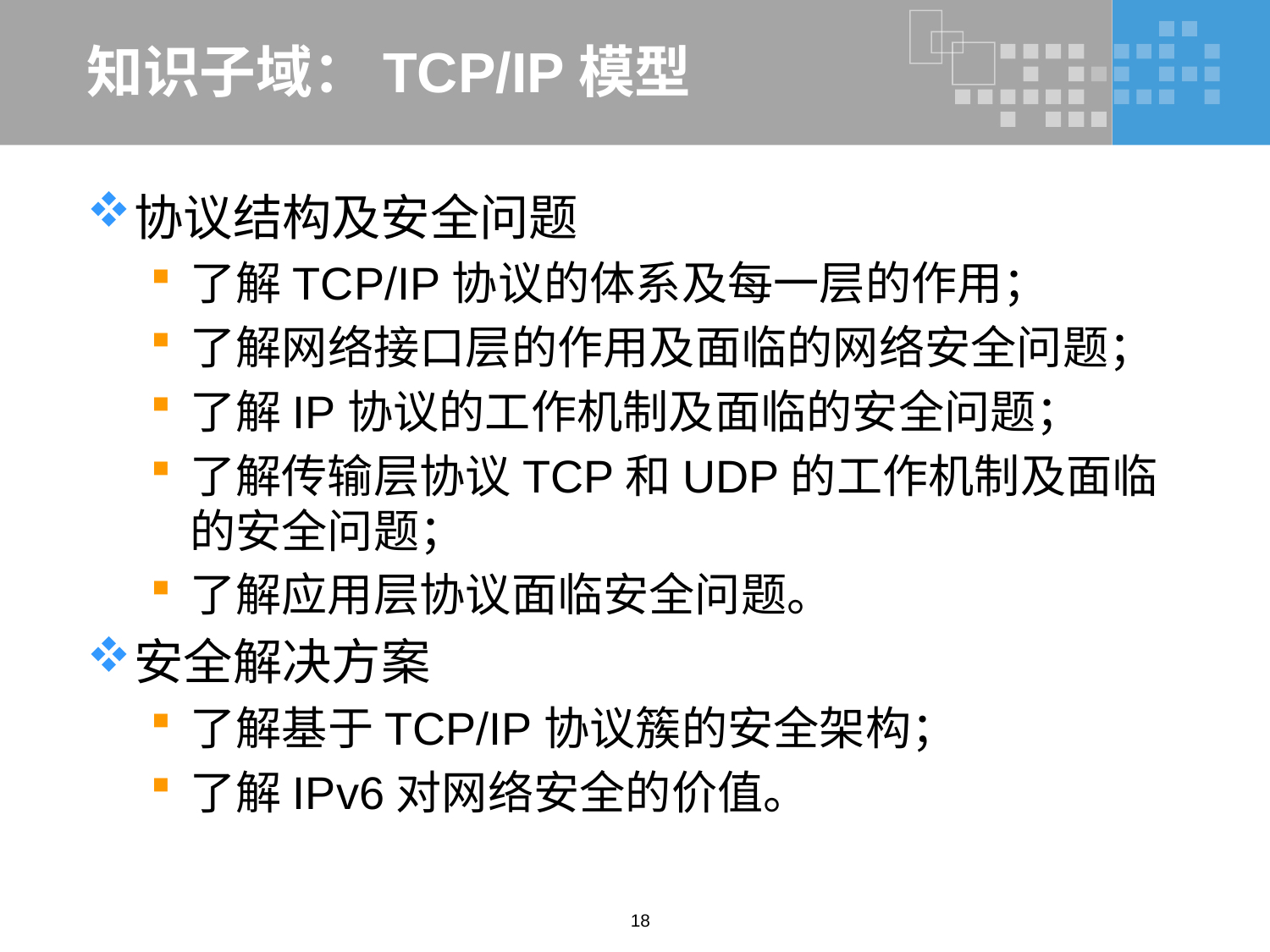

# 知识子域：TCP/IP模型
协议结构及安全问题
了解TCP/IP协议的体系及每一层的作用；
了解网络接口层的作用及面临的网络安全问题；
了解IP协议的工作机制及面临的安全问题；
了解传输层协议TCP和UDP的工作机制及面临的安全问题；
了解应用层协议面临安全问题。
安全解决方案
了解基于TCP/IP协议簇的安全架构；
了解IPv6对网络安全的价值。

18